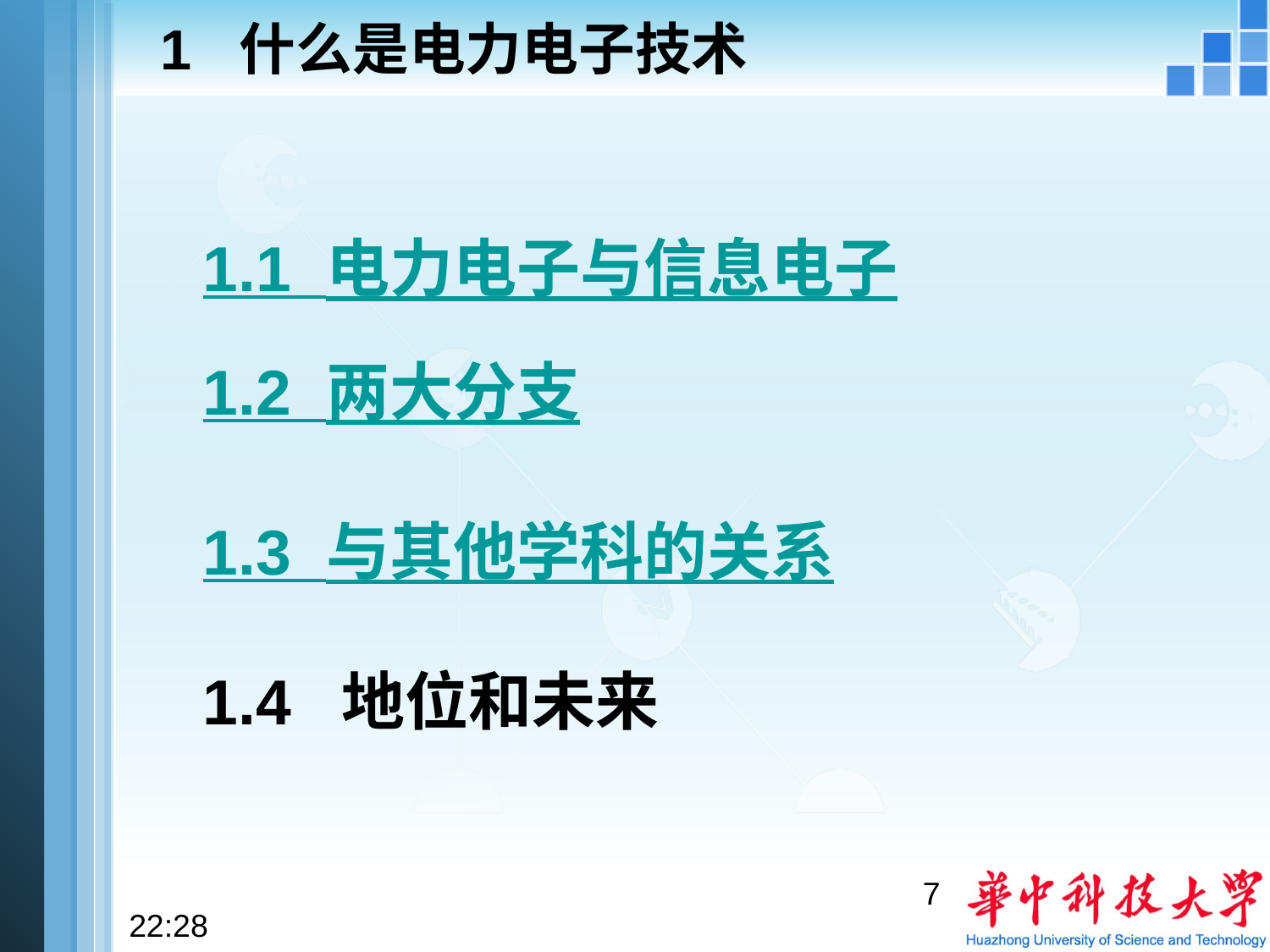

# 1 什么是电力电子技术
1.1  电力电子与信息电子
1.2  两大分支
1.3  与其他学科的关系
1.4  地位和未来
7
22:28